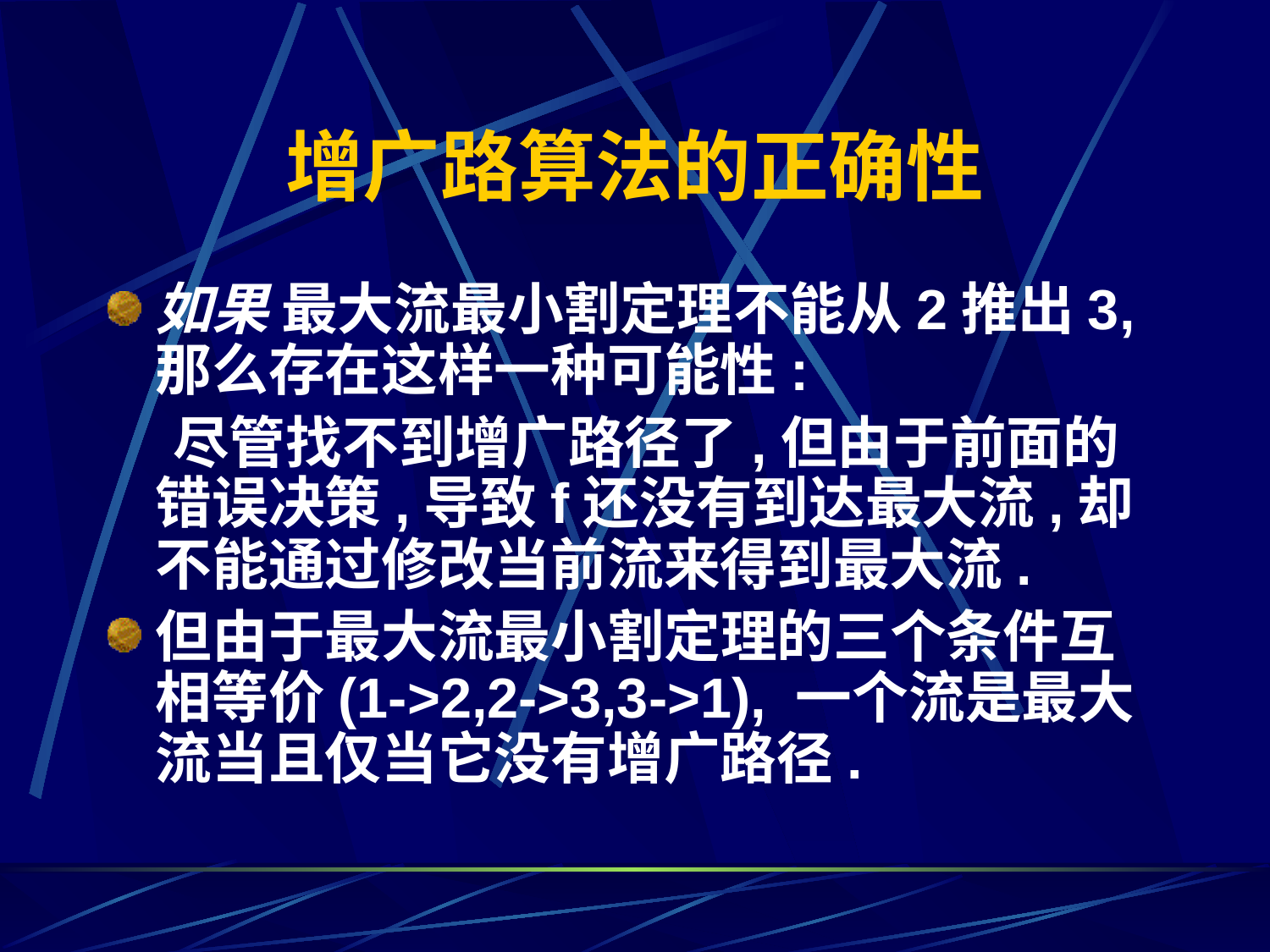

# 增广路算法的正确性
如果 最大流最小割定理不能从2推出3,那么存在这样一种可能性:
    尽管找不到增广路径了,但由于前面的错误决策,导致f还没有到达最大流,却不能通过修改当前流来得到最大流.
但由于最大流最小割定理的三个条件互相等价(1->2,2->3,3->1), 一个流是最大流当且仅当它没有增广路径.